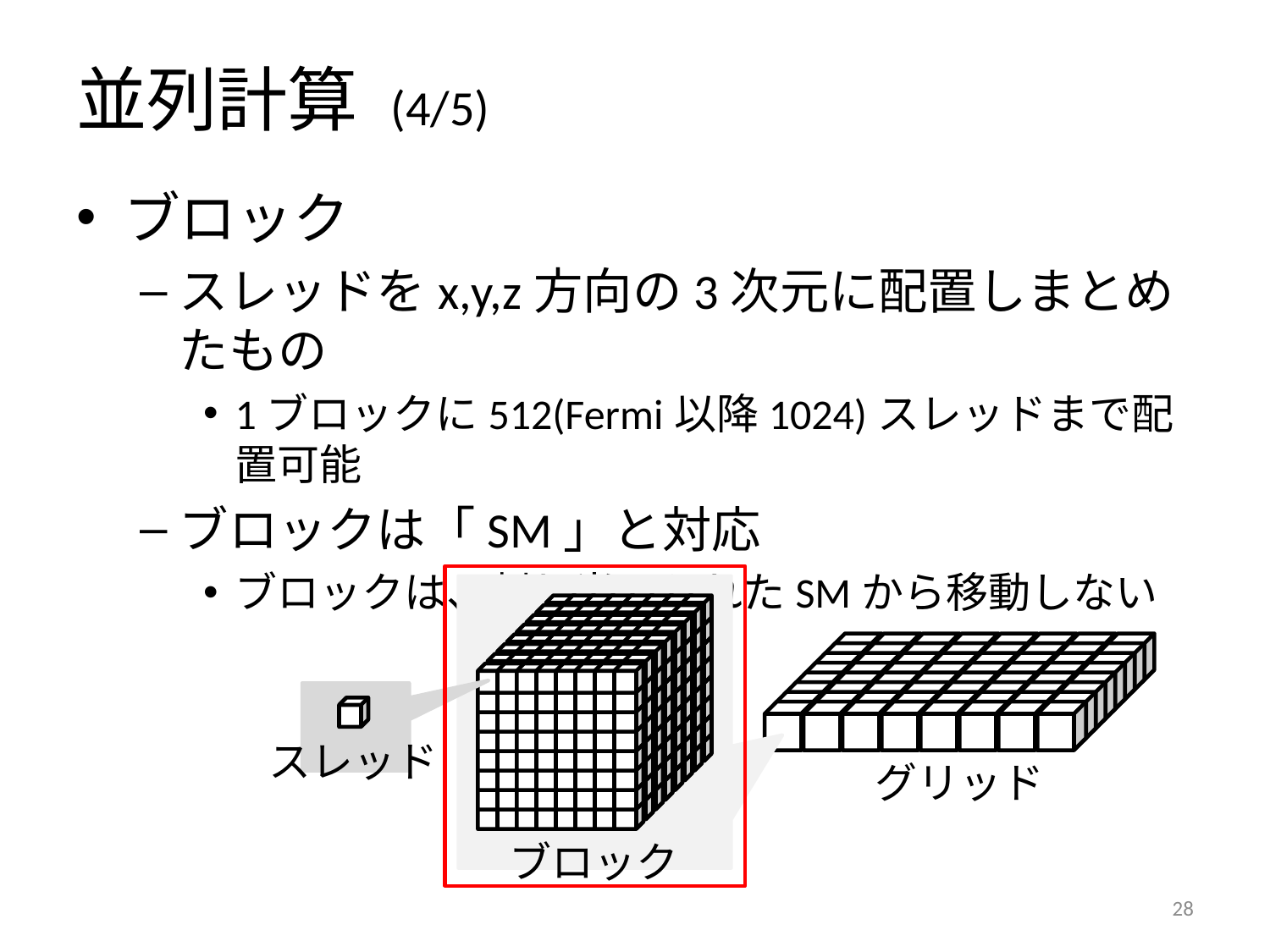

# 並列計算 (4/5)
ブロック
スレッドをx,y,z方向の3次元に配置しまとめたもの
1ブロックに512(Fermi以降1024)スレッドまで配置可能
ブロックは「SM」と対応
ブロックは、割り当てられたSMから移動しない

スレッド
グリッド
ブロック
28